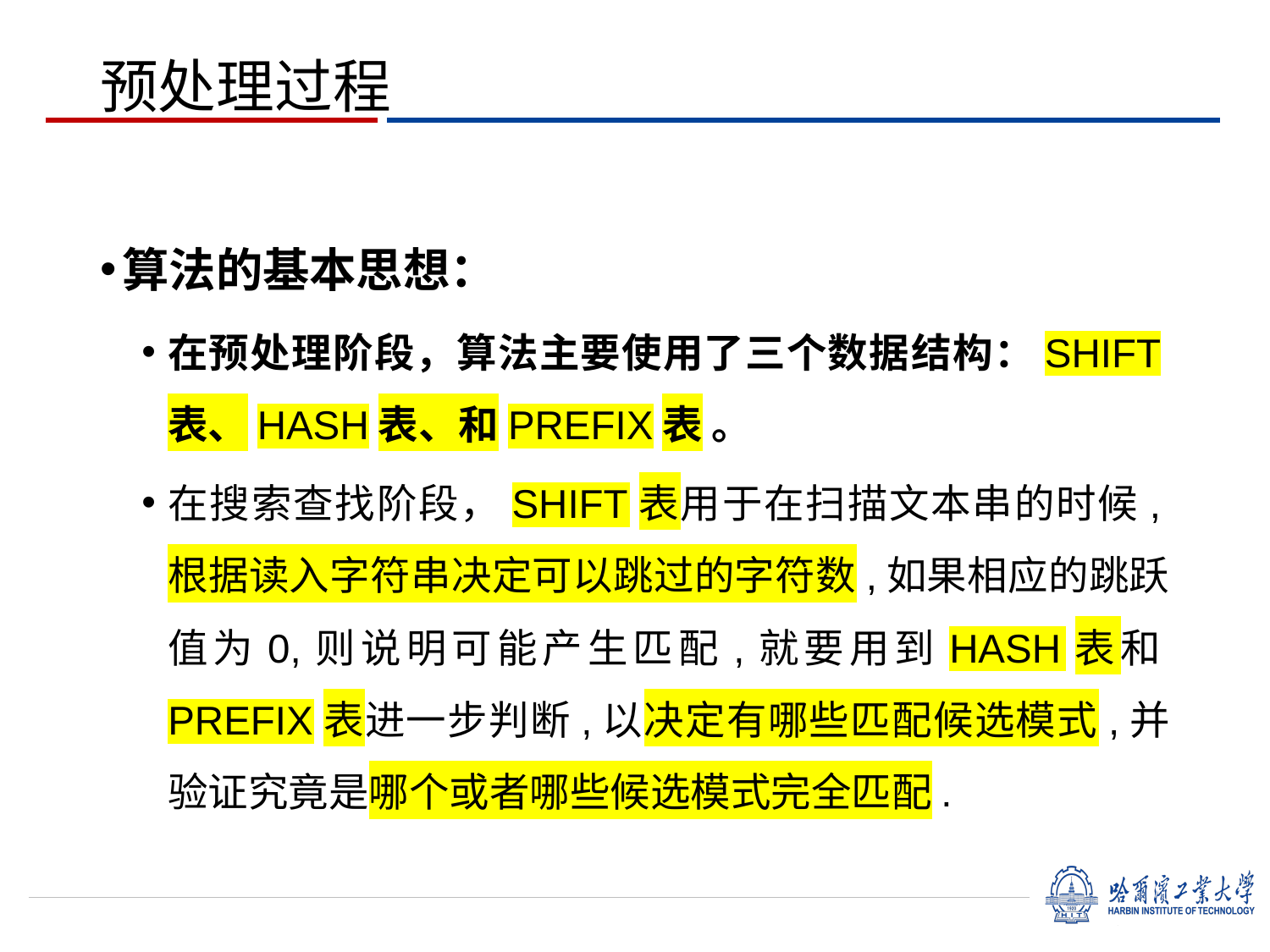

预处理过程
算法的基本思想：
在预处理阶段，算法主要使用了三个数据结构：SHIFT表、HASH表、和PREFIX表 。
在搜索查找阶段，SHIFT表用于在扫描文本串的时候,根据读入字符串决定可以跳过的字符数,如果相应的跳跃值为0,则说明可能产生匹配,就要用到HASH表和PREFIX表进一步判断,以决定有哪些匹配候选模式,并验证究竟是哪个或者哪些候选模式完全匹配.

11